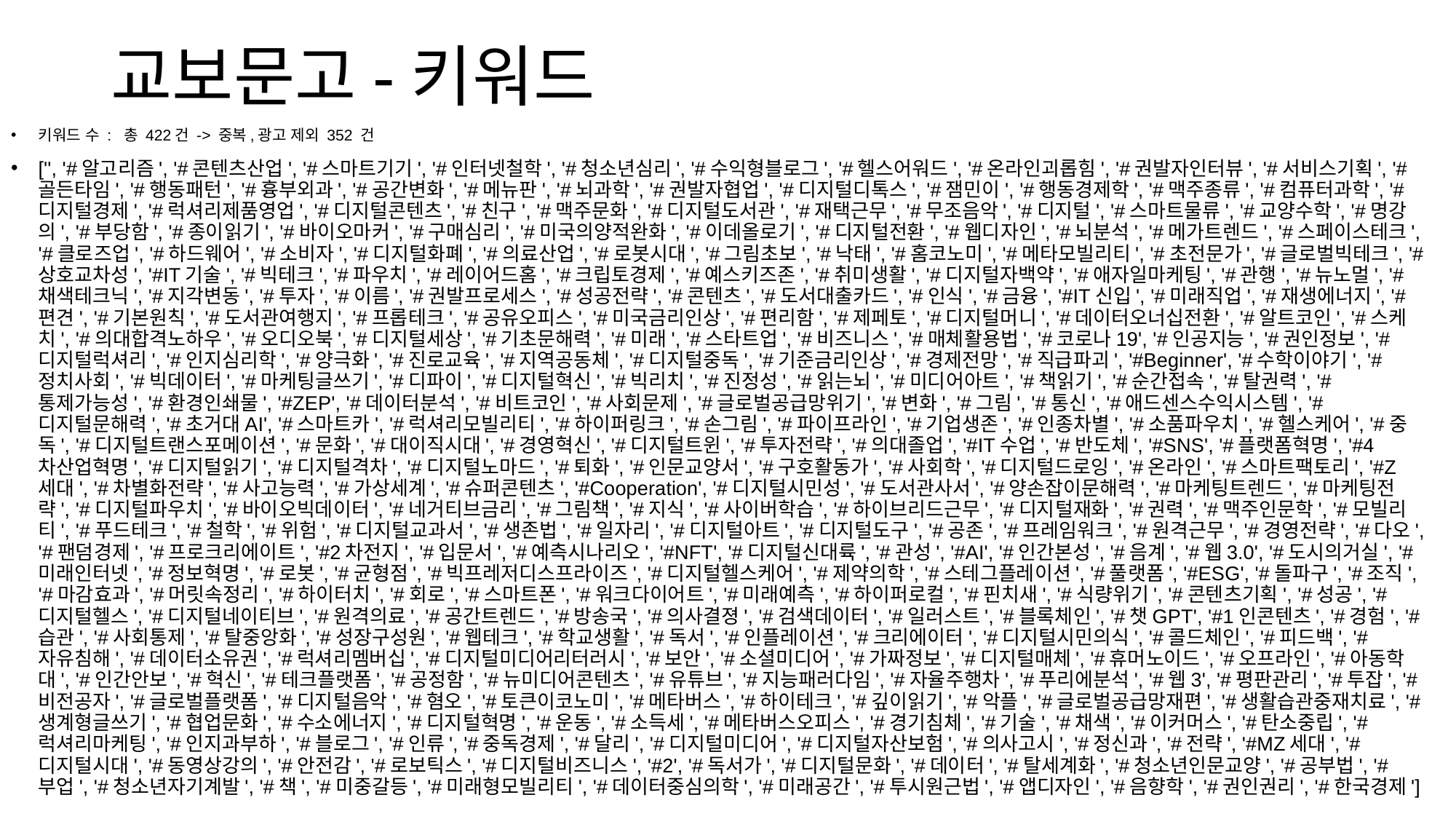

# 교보문고-키워드
키워드 수 :  총 422건 -> 중복,광고 제외 352 건
['', '#알고리즘', '#콘텐츠산업', '#스마트기기', '#인터넷철학', '#청소년심리', '#수익형블로그', '#헬스어워드', '#온라인괴롭힘', '#권발자인터뷰', '#서비스기획', '#골든타임', '#행동패턴', '#흉부외과', '#공간변화', '#메뉴판', '#뇌과학', '#권발자협업', '#디지털디톡스', '#잼민이', '#행동경제학', '#맥주종류', '#컴퓨터과학', '#디지털경제', '#럭셔리제품영업', '#디지털콘텐츠', '#친구', '#맥주문화', '#디지털도서관', '#재택근무', '#무조음악', '#디지털', '#스마트물류', '#교양수학', '#명강의', '#부당함', '#종이읽기', '#바이오마커', '#구매심리', '#미국의양적완화', '#이데올로기', '#디지털전환', '#웹디자인', '#뇌분석', '#메가트렌드', '#스페이스테크', '#클로즈업', '#하드웨어', '#소비자', '#디지털화폐', '#의료산업', '#로봇시대', '#그림초보', '#낙태', '#홈코노미', '#메타모빌리티', '#초전문가', '#글로벌빅테크', '#상호교차성', '#IT기술', '#빅테크', '#파우치', '#레이어드홈', '#크립토경제', '#예스키즈존', '#취미생활', '#디지털자백약', '#애자일마케팅', '#관행', '#뉴노멀', '#채색테크닉', '#지각변동', '#투자', '#이름', '#권발프로세스', '#성공전략', '#콘텐츠', '#도서대출카드', '#인식', '#금융', '#IT신입', '#미래직업', '#재생에너지', '#편견', '#기본원칙', '#도서관여행지', '#프롭테크', '#공유오피스', '#미국금리인상', '#편리함', '#제페토', '#디지털머니', '#데이터오너십전환', '#알트코인', '#스케치', '#의대합격노하우', '#오디오북', '#디지털세상', '#기초문해력', '#미래', '#스타트업', '#비즈니스', '#매체활용법', '#코로나19', '#인공지능', '#권인정보', '#디지털럭셔리', '#인지심리학', '#양극화', '#진로교육', '#지역공동체', '#디지털중독', '#기준금리인상', '#경제전망', '#직급파괴', '#Beginner', '#수학이야기', '#정치사회', '#빅데이터', '#마케팅글쓰기', '#디파이', '#디지털혁신', '#빅리치', '#진정성', '#읽는뇌', '#미디어아트', '#책읽기', '#순간접속', '#탈권력', '#통제가능성', '#환경인쇄물', '#ZEP', '#데이터분석', '#비트코인', '#사회문제', '#글로벌공급망위기', '#변화', '#그림', '#통신', '#애드센스수익시스템', '#디지털문해력', '#초거대AI', '#스마트카', '#럭셔리모빌리티', '#하이퍼링크', '#손그림', '#파이프라인', '#기업생존', '#인종차별', '#소품파우치', '#헬스케어', '#중독', '#디지털트랜스포메이션', '#문화', '#대이직시대', '#경영혁신', '#디지털트윈', '#투자전략', '#의대졸업', '#IT수업', '#반도체', '#SNS', '#플랫폼혁명', '#4차산업혁명', '#디지털읽기', '#디지털격차', '#디지털노마드', '#퇴화', '#인문교양서', '#구호활동가', '#사회학', '#디지털드로잉', '#온라인', '#스마트팩토리', '#Z세대', '#차별화전략', '#사고능력', '#가상세계', '#슈퍼콘텐츠', '#Cooperation', '#디지털시민성', '#도서관사서', '#양손잡이문해력', '#마케팅트렌드', '#마케팅전략', '#디지털파우치', '#바이오빅데이터', '#네거티브금리', '#그림책', '#지식', '#사이버학습', '#하이브리드근무', '#디지털재화', '#권력', '#맥주인문학', '#모빌리티', '#푸드테크', '#철학', '#위험', '#디지털교과서', '#생존법', '#일자리', '#디지털아트', '#디지털도구', '#공존', '#프레임워크', '#원격근무', '#경영전략', '#다오', '#팬덤경제', '#프로크리에이트', '#2차전지', '#입문서', '#예측시나리오', '#NFT', '#디지털신대륙', '#관성', '#AI', '#인간본성', '#음계', '#웹3.0', '#도시의거실', '#미래인터넷', '#정보혁명', '#로봇', '#균형점', '#빅프레저디스프라이즈', '#디지털헬스케어', '#제약의학', '#스테그플레이션', '#풀랫폼', '#ESG', '#돌파구', '#조직', '#마감효과', '#머릿속정리', '#하이터치', '#회로', '#스마트폰', '#워크다이어트', '#미래예측', '#하이퍼로컬', '#핀치새', '#식량위기', '#콘텐츠기획', '#성공', '#디지털헬스', '#디지털네이티브', '#원격의료', '#공간트렌드', '#방송국', '#의사결졍', '#검색데이터', '#일러스트', '#블록체인', '#챗GPT', '#1인콘텐츠', '#경험', '#습관', '#사회통제', '#탈중앙화', '#성장구성원', '#웹테크', '#학교생활', '#독서', '#인플레이션', '#크리에이터', '#디지털시민의식', '#콜드체인', '#피드백', '#자유침해', '#데이터소유권', '#럭셔리멤버십', '#디지털미디어리터러시', '#보안', '#소셜미디어', '#가짜정보', '#디지털매체', '#휴머노이드', '#오프라인', '#아동학대', '#인간안보', '#혁신', '#테크플랫폼', '#공정함', '#뉴미디어콘텐츠', '#유튜브', '#지능패러다임', '#자율주행차', '#푸리에분석', '#웹3', '#평판관리', '#투잡', '#비전공자', '#글로벌플랫폼', '#디지털음악', '#혐오', '#토큰이코노미', '#메타버스', '#하이테크', '#깊이읽기', '#악플', '#글로벌공급망재편', '#생활습관중재치료', '#생계형글쓰기', '#협업문화', '#수소에너지', '#디지털혁명', '#운동', '#소득세', '#메타버스오피스', '#경기침체', '#기술', '#채색', '#이커머스', '#탄소중립', '#럭셔리마케팅', '#인지과부하', '#블로그', '#인류', '#중독경제', '#달리', '#디지털미디어', '#디지털자산보험', '#의사고시', '#정신과', '#전략', '#MZ세대', '#디지털시대', '#동영상강의', '#안전감', '#로보틱스', '#디지털비즈니스', '#2', '#독서가', '#디지털문화', '#데이터', '#탈세계화', '#청소년인문교양', '#공부법', '#부업', '#청소년자기계발', '#책', '#미중갈등', '#미래형모빌리티', '#데이터중심의학', '#미래공간', '#투시원근법', '#앱디자인', '#음향학', '#권인권리', '#한국경제']